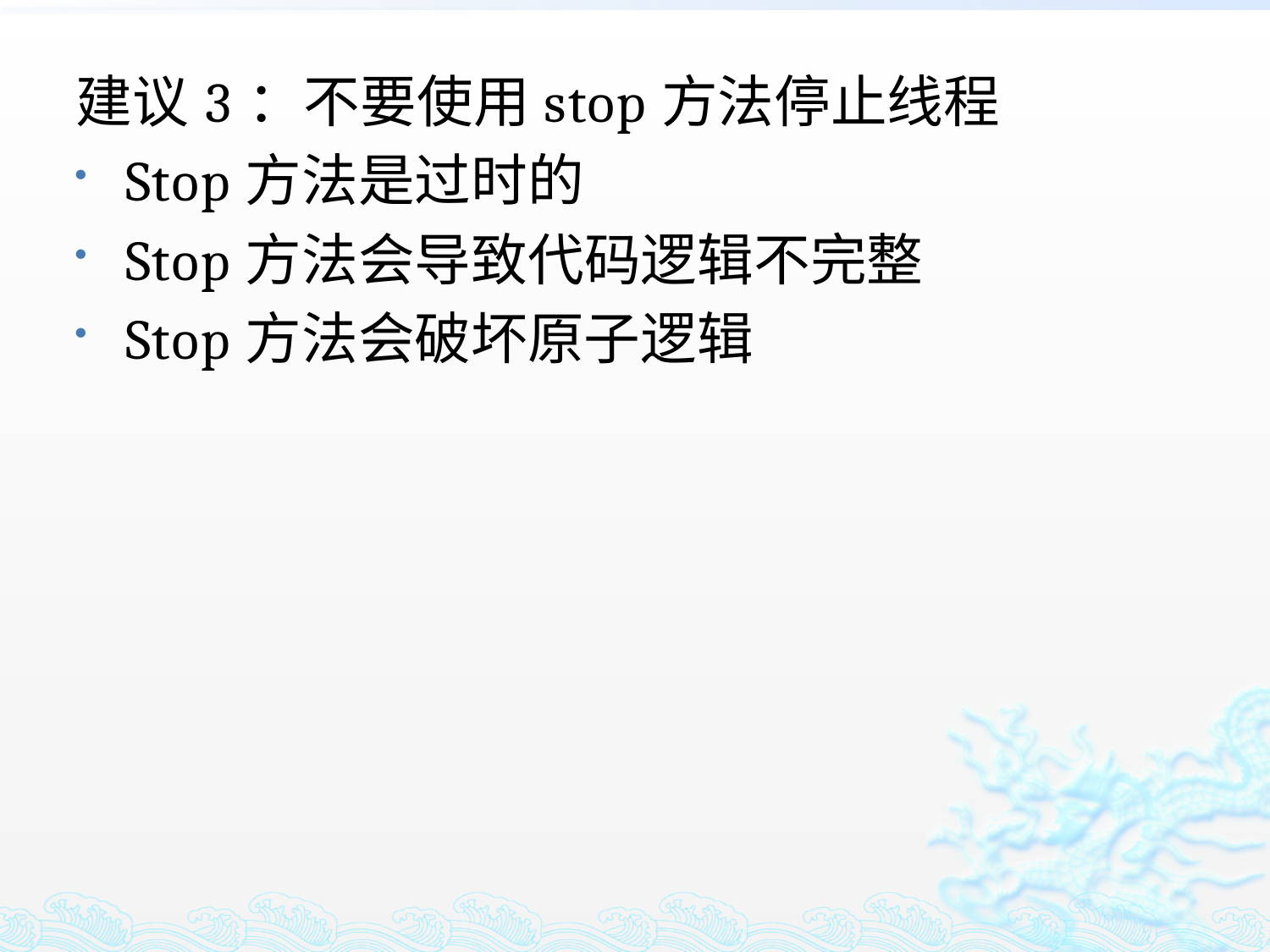

建议3：不要使用stop方法停止线程
Stop方法是过时的
Stop方法会导致代码逻辑不完整
Stop方法会破坏原子逻辑